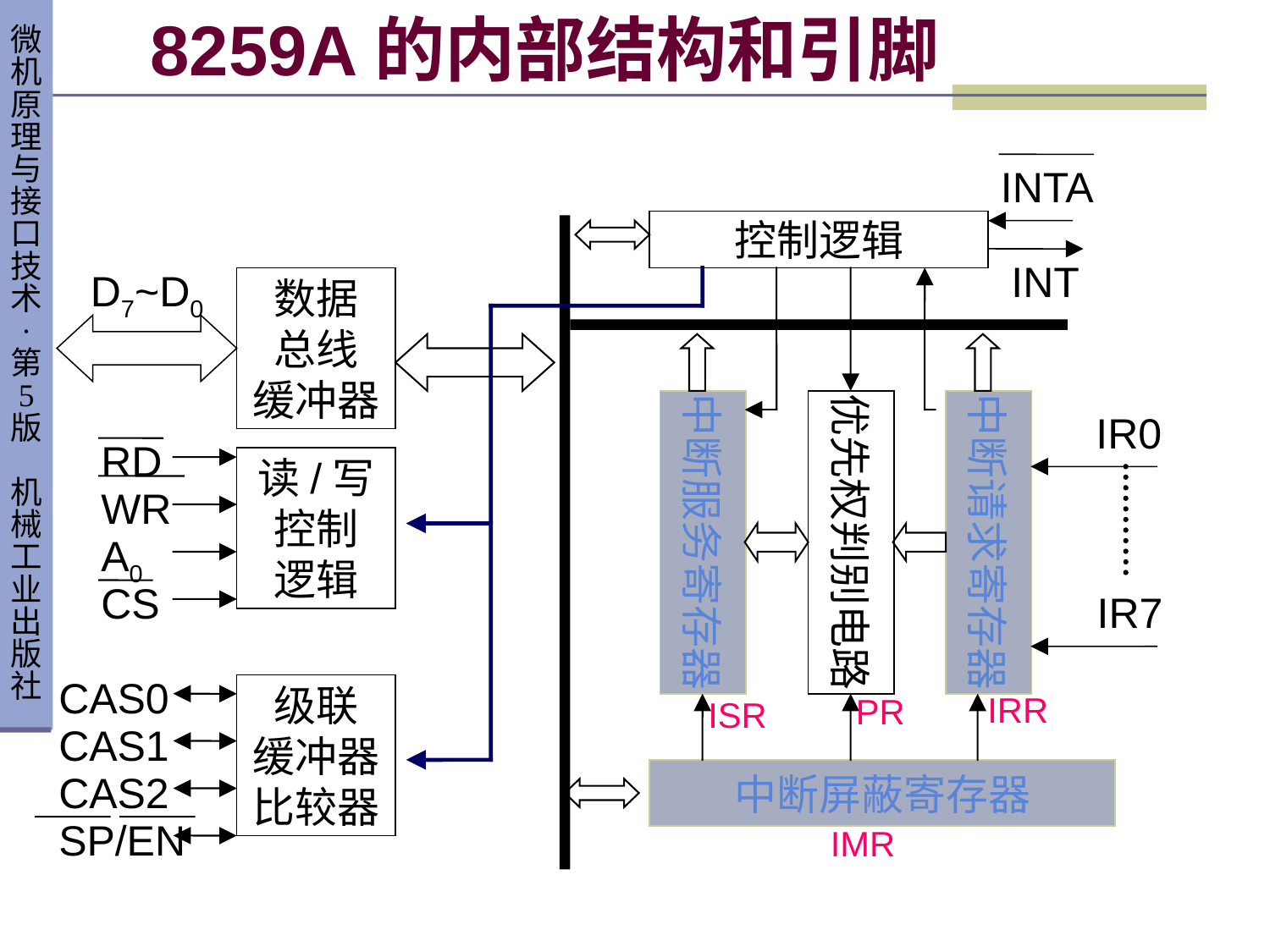

# 8259A的内部结构和引脚
INTA

控制逻辑

INT
D7~D0
数据
总线
缓冲器

中断服务寄存器
优先权判别电路
中断请求寄存器
IR0

RD

WR

A0

CS

读/写
控制
逻辑

IR7

CAS0
级联
缓冲器
比较器

CAS1

CAS2

中断屏蔽寄存器

SP/EN

IRR
PR
ISR
IMR